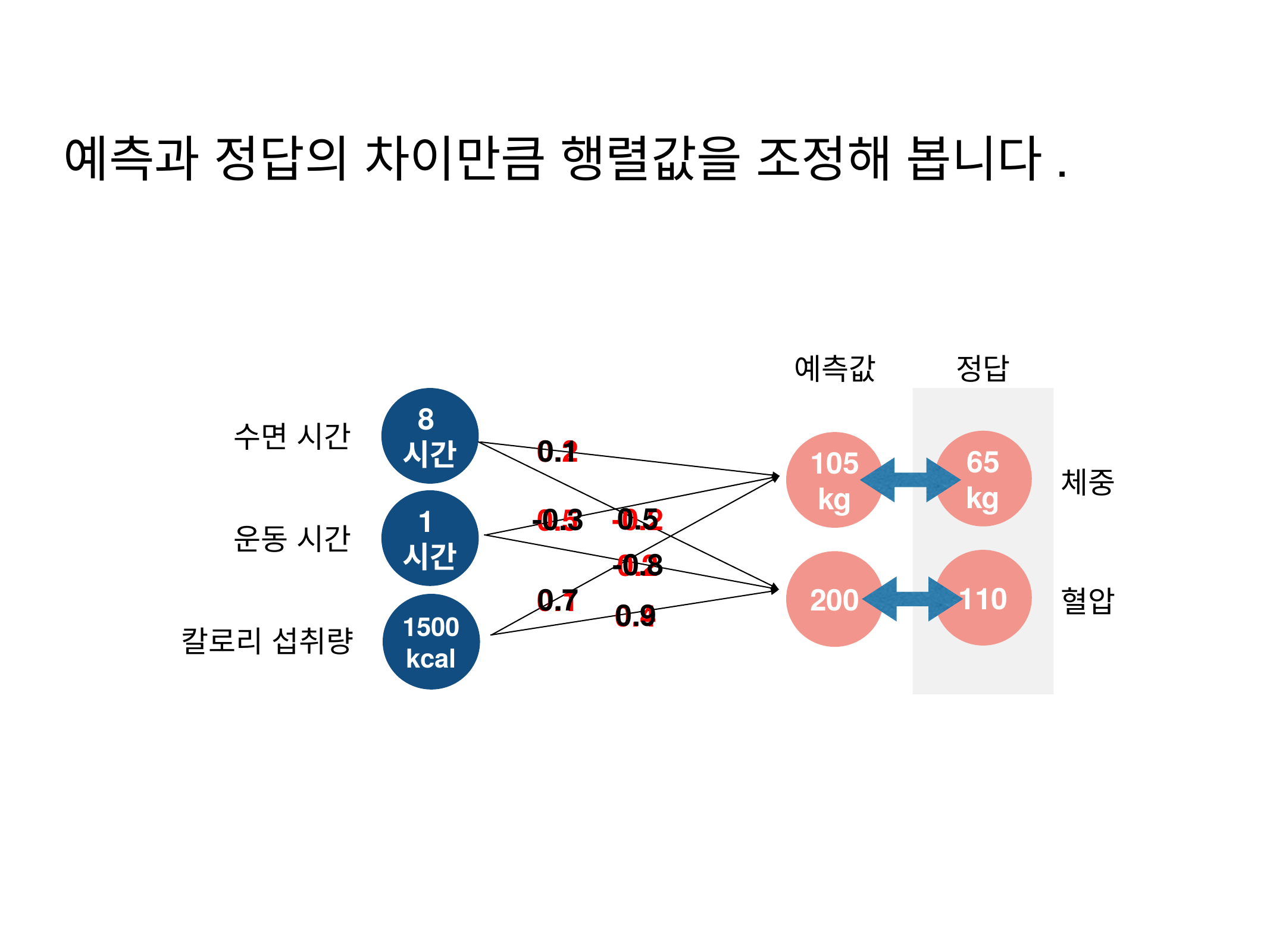

예측과 정답의 차이만큼 행렬값을 조정해 봅니다.
예측값
정답

8시간

수면 시간
0.1
0.2

65
kg

105
kg

체중

1시간
0.5
-0.3
-0.2
0.5
운동 시간

-0.8
0.2

110

200

0.7
0.1
혈압

0.9
0.4

1500
kcal
칼로리 섭취량